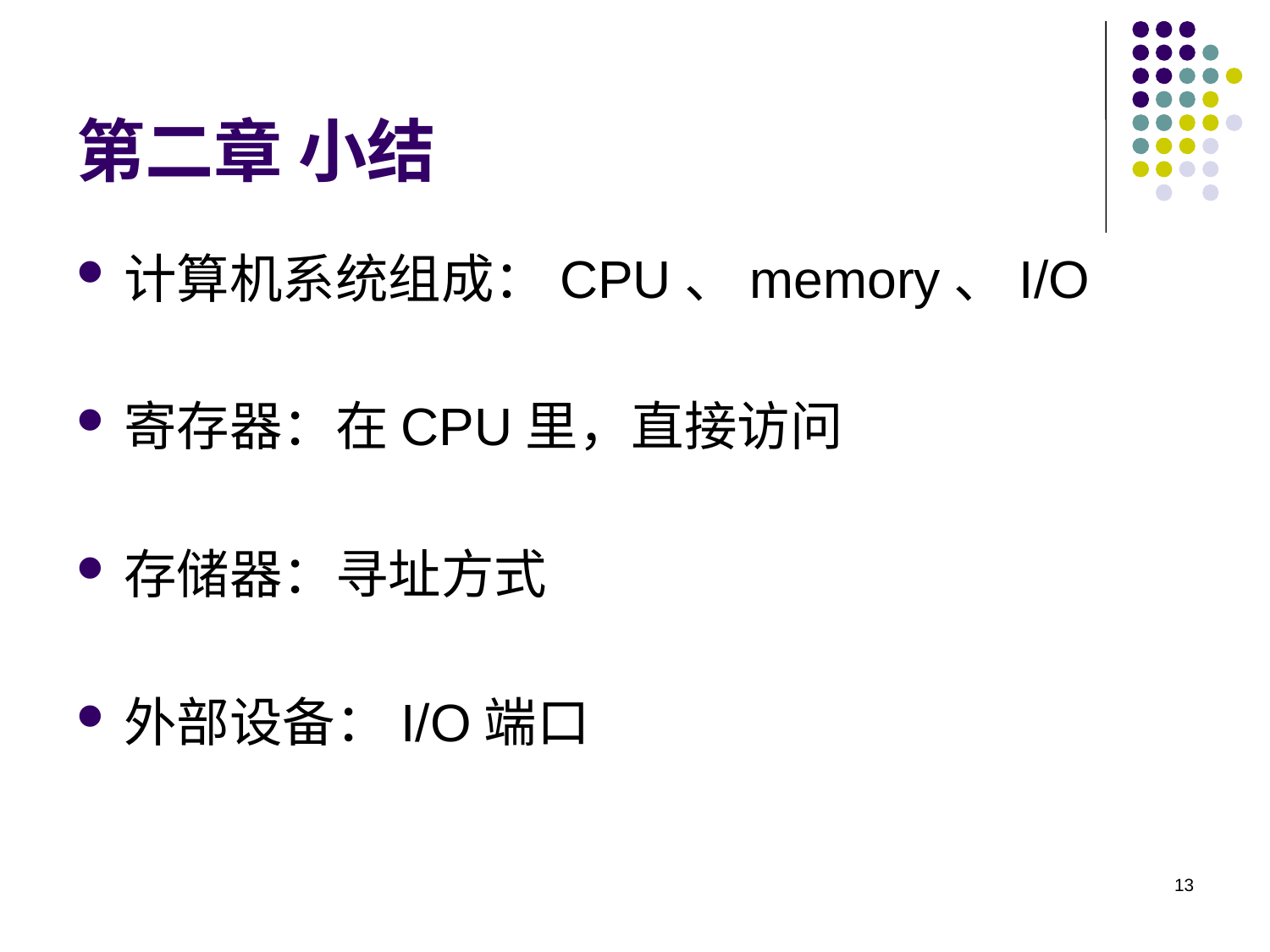

# 第二章 小结
计算机系统组成：CPU、memory、I/O

寄存器：在CPU里，直接访问

存储器：寻址方式

外部设备：I/O端口
13